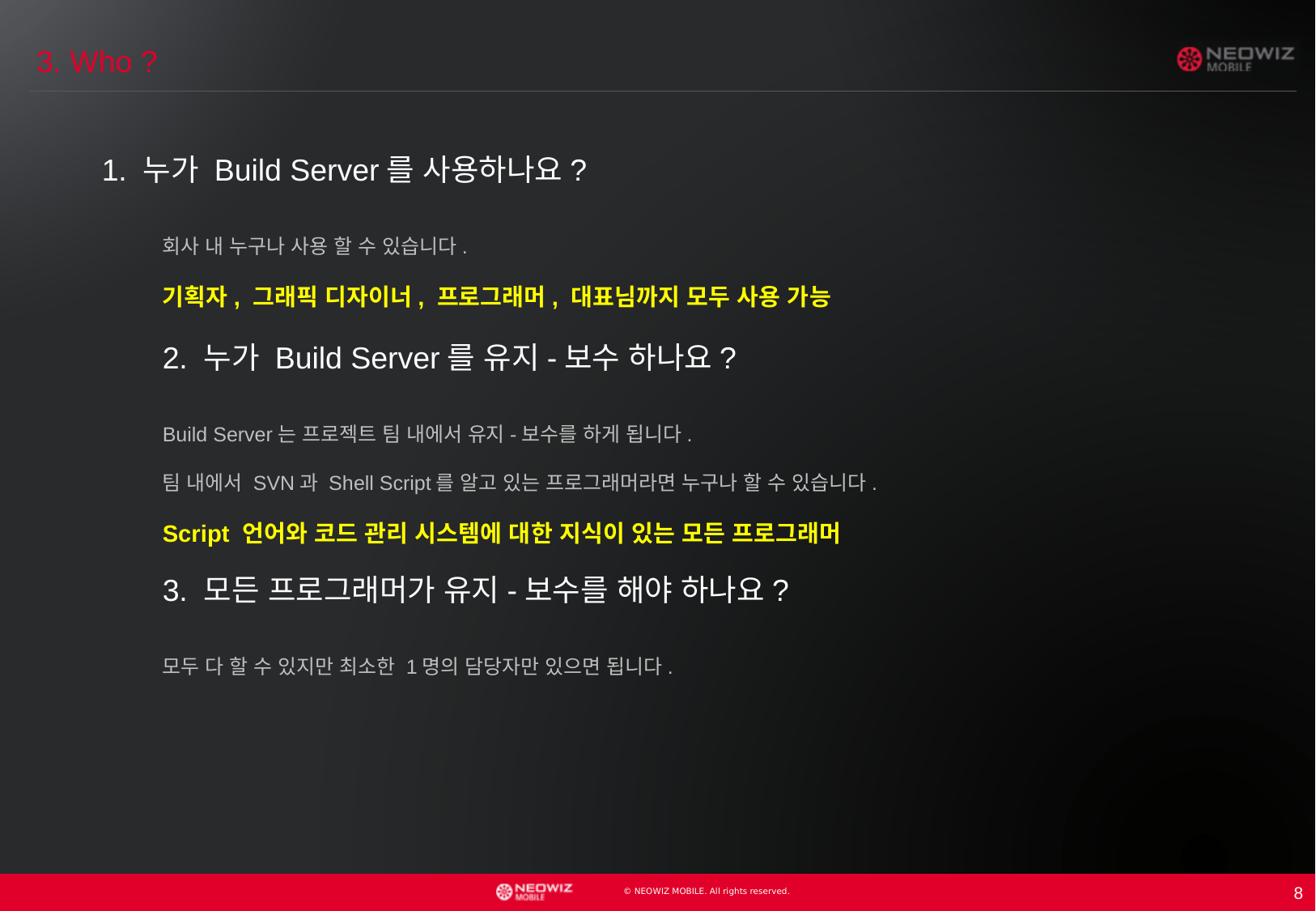

3. Who ?
1. 누가 Build Server를 사용하나요?

회사 내 누구나 사용 할 수 있습니다.

기획자, 그래픽 디자이너, 프로그래머, 대표님까지 모두 사용 가능

2. 누가 Build Server를 유지-보수 하나요?

Build Server는 프로젝트 팀 내에서 유지-보수를 하게 됩니다.

팀 내에서 SVN과 Shell Script를 알고 있는 프로그래머라면 누구나 할 수 있습니다.

Script 언어와 코드 관리 시스템에 대한 지식이 있는 모든 프로그래머

3. 모든 프로그래머가 유지-보수를 해야 하나요?

모두 다 할 수 있지만 최소한 1명의 담당자만 있으면 됩니다.
8